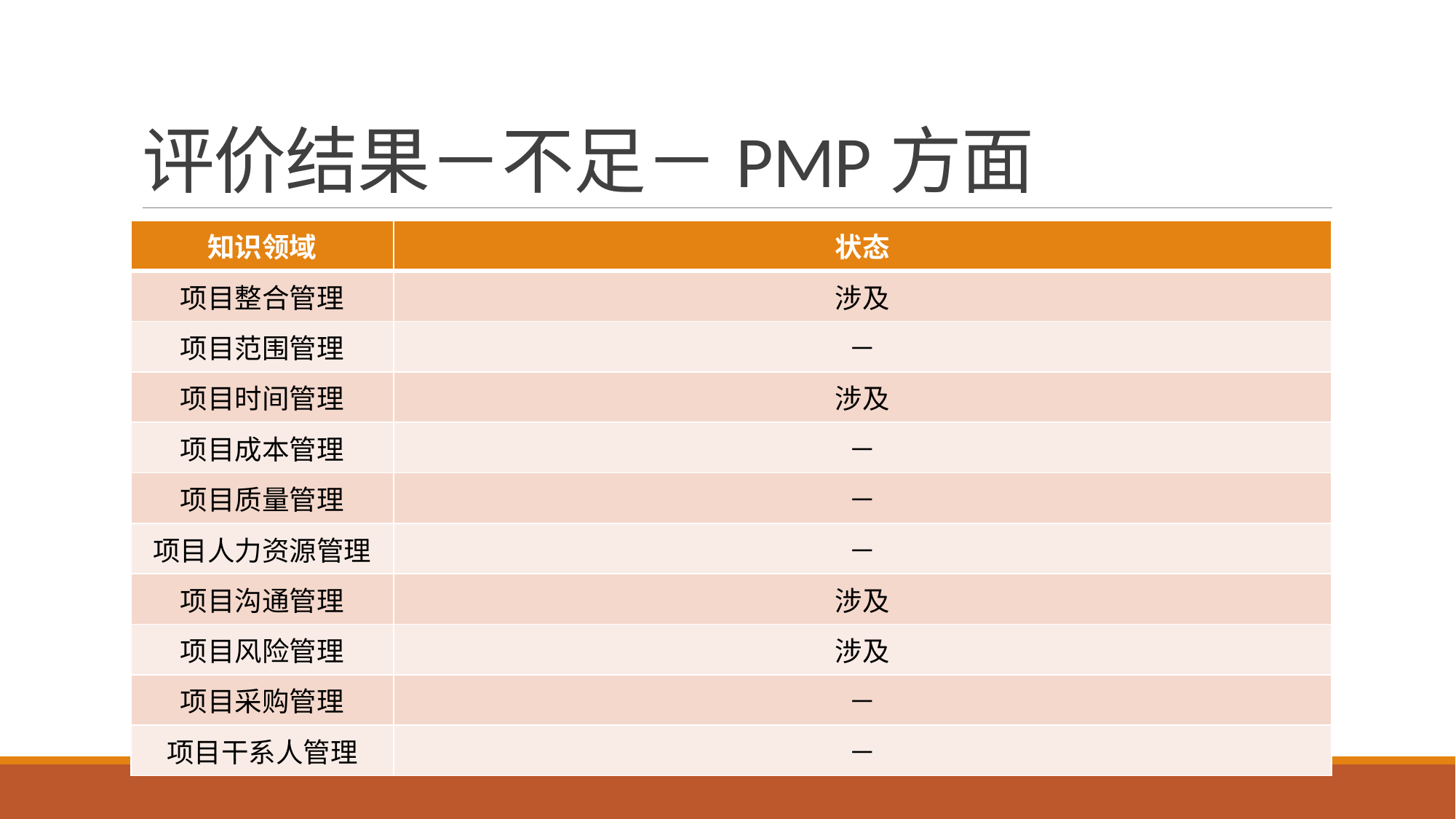

# 评价结果－不足－PMP方面
| 知识领域 | 状态 |
| --- | --- |
| 项目整合管理 | 涉及 |
| 项目范围管理 | － |
| 项目时间管理 | 涉及 |
| 项目成本管理 | － |
| 项目质量管理 | － |
| 项目人力资源管理 | － |
| 项目沟通管理 | 涉及 |
| 项目风险管理 | 涉及 |
| 项目采购管理 | － |
| 项目干系人管理 | － |